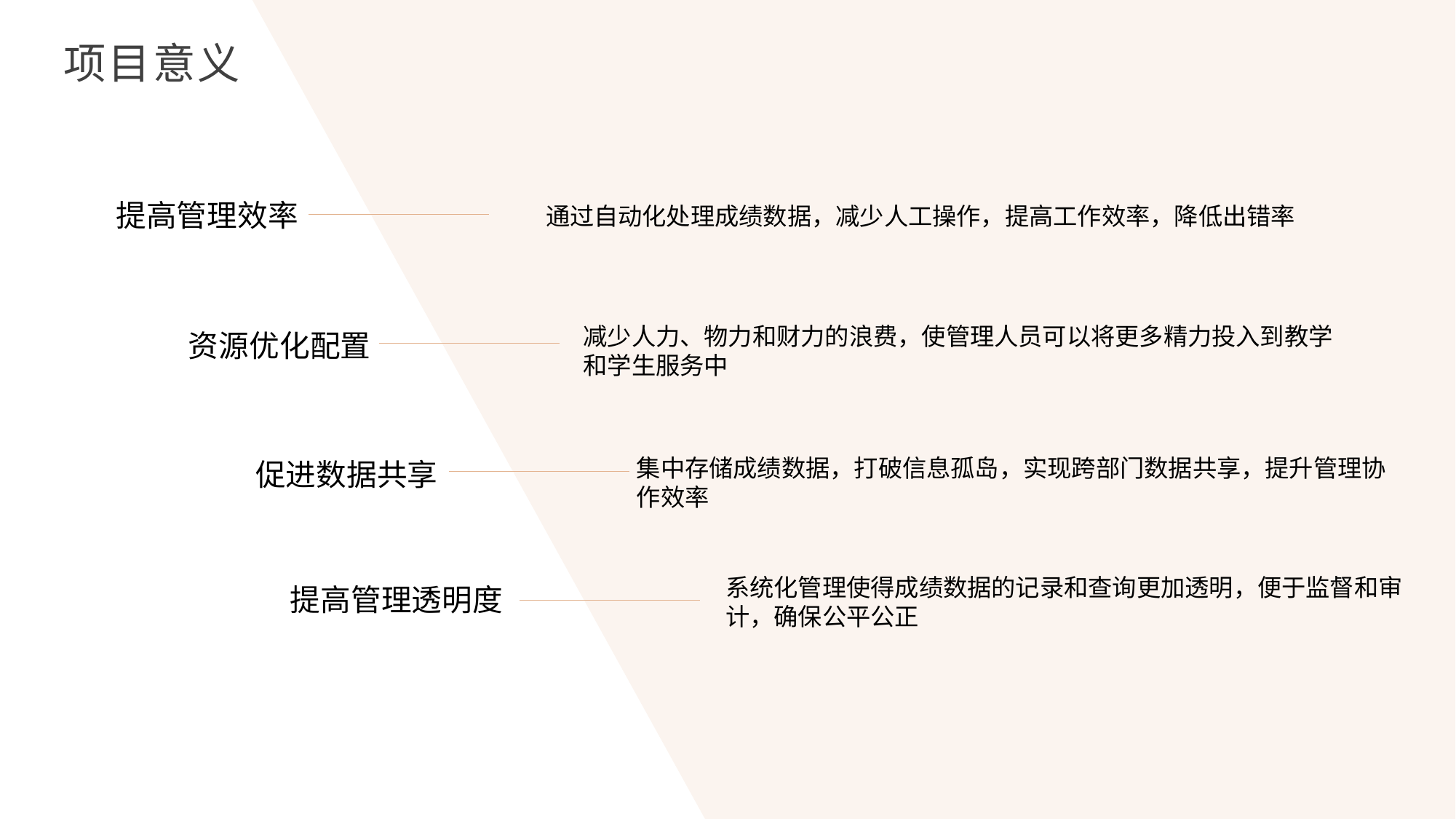

# 项目意义
提高管理效率
通过自动化处理成绩数据，减少人工操作，提高工作效率，降低出错率
减少人力、物力和财力的浪费，使管理人员可以将更多精力投入到教学和学生服务中
资源优化配置
集中存储成绩数据，打破信息孤岛，实现跨部门数据共享，提升管理协
作效率
促进数据共享
系统化管理使得成绩数据的记录和查询更加透明，便于监督和审计，确保公平公正
提高管理透明度